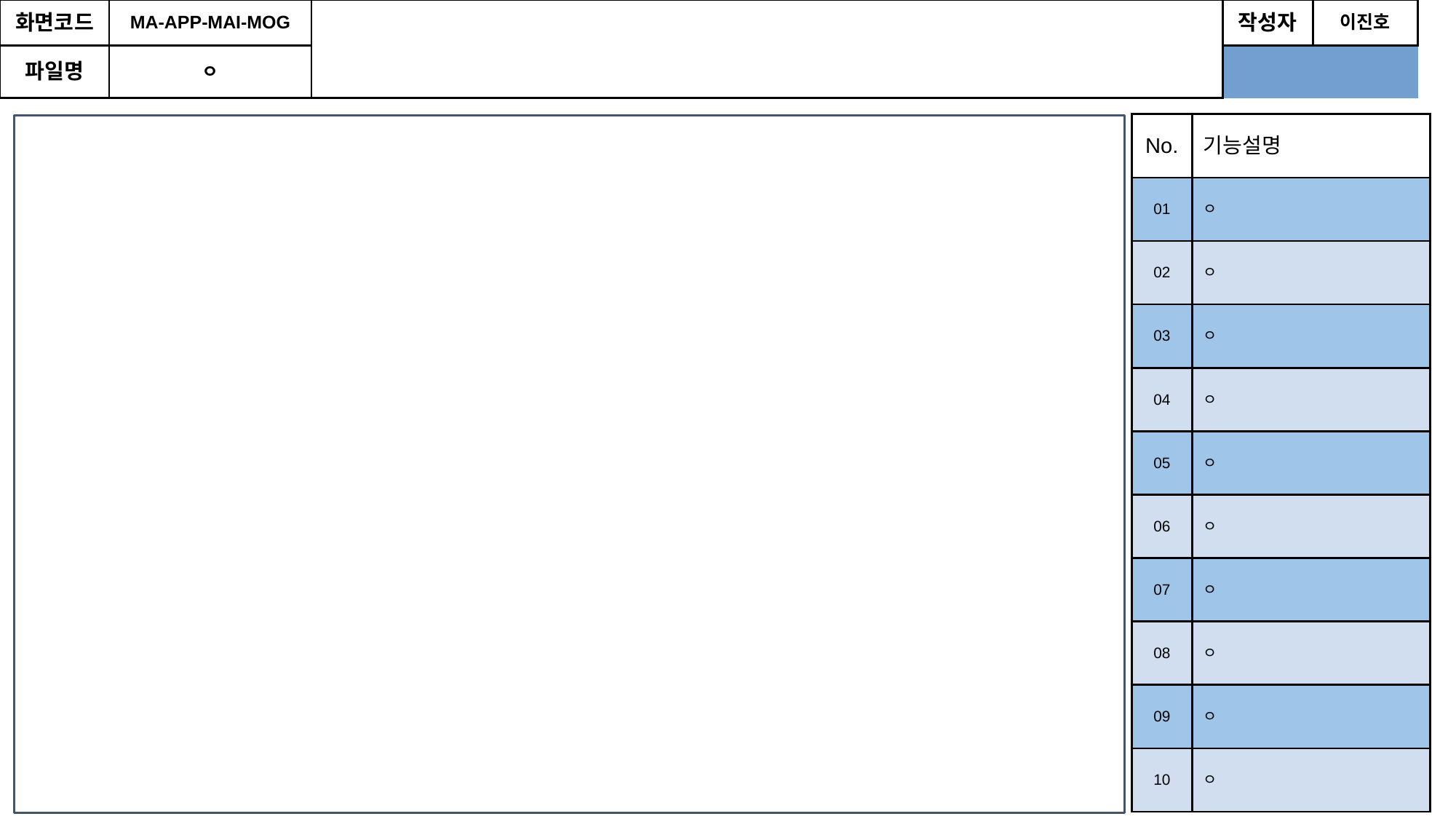

| 화면코드 | MA-APP-MAI-MOG |  |  |  |  |  |  |  | 작성자 | 이진호 |
| --- | --- | --- | --- | --- | --- | --- | --- | --- | --- | --- |
| 파일명 | ㅇ |  |  |  |  |  |  |  | CRUD | CRUD |
| No. | 기능설명 |
| --- | --- |
| 01 | ㅇ |
| 02 | ㅇ |
| 03 | ㅇ |
| 04 | ㅇ |
| 05 | ㅇ |
| 06 | ㅇ |
| 07 | ㅇ |
| 08 | ㅇ |
| 09 | ㅇ |
| 10 | ㅇ |